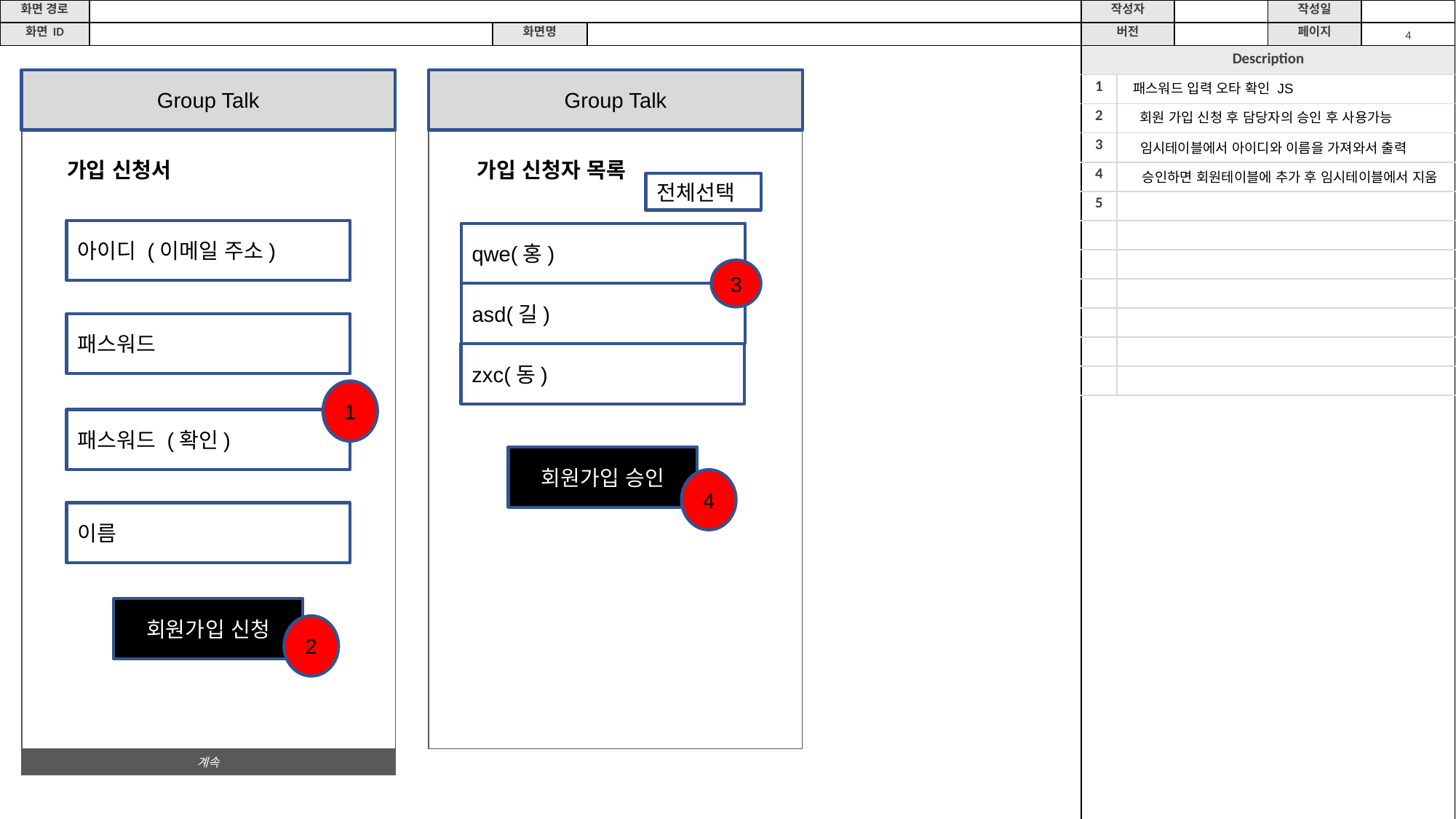

4
Group Talk
Group Talk
패스워드 입력 오타 확인 JS
회원 가입 신청 후 담당자의 승인 후 사용가능
임시테이블에서 아이디와 이름을 가져와서 출력
가입 신청서
가입 신청자 목록
승인하면 회원테이블에 추가 후 임시테이블에서 지움
전체선택
아이디 (이메일 주소)
qwe(홍)
3
asd(길)
패스워드
zxc(동)
1
패스워드 (확인)
회원가입 승인
4
이름
회원가입 신청
2
계속